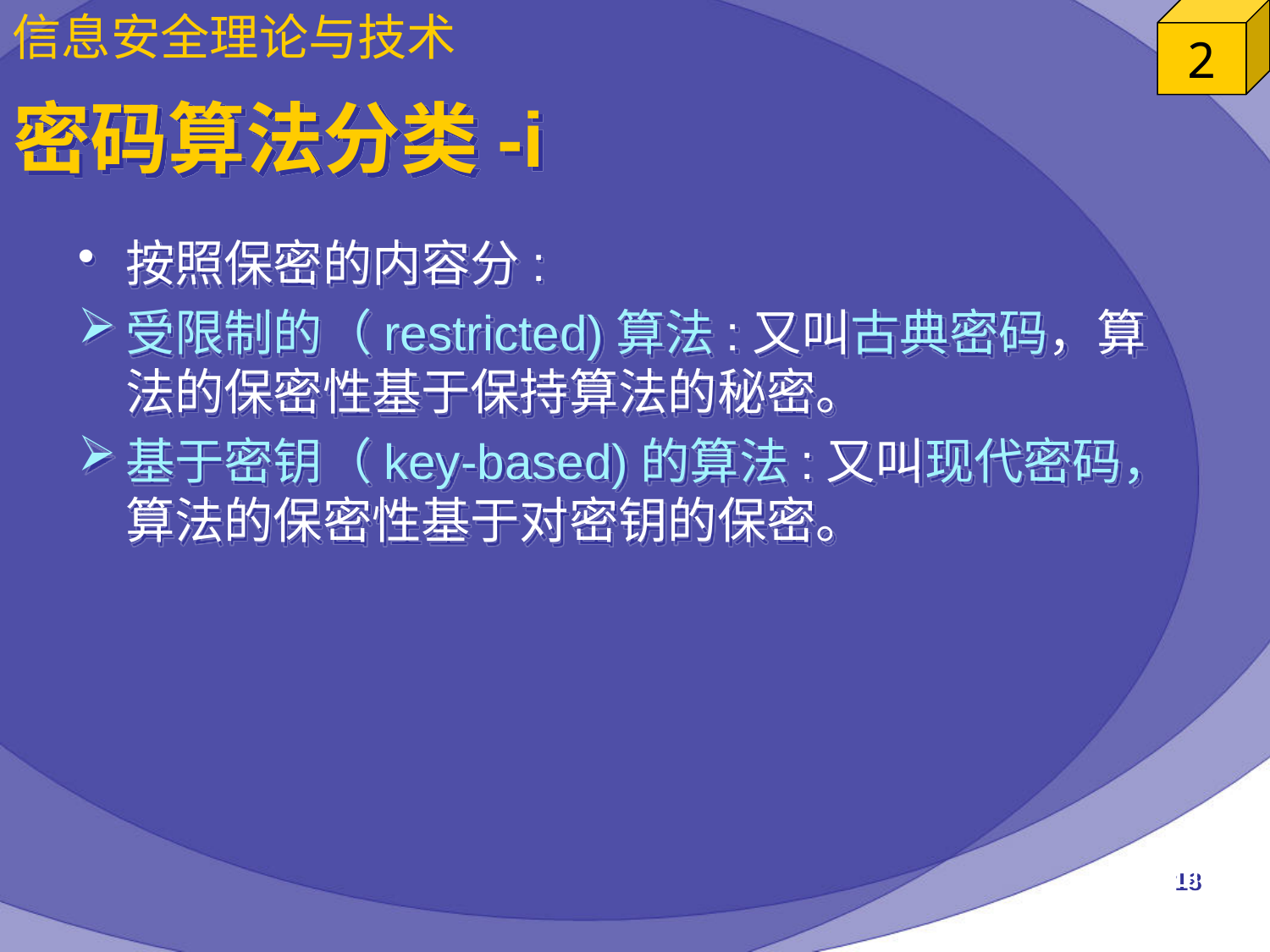

# 密码算法分类-i
按照保密的内容分:
受限制的（restricted)算法:又叫古典密码，算法的保密性基于保持算法的秘密。
基于密钥（key-based)的算法:又叫现代密码，算法的保密性基于对密钥的保密。
18